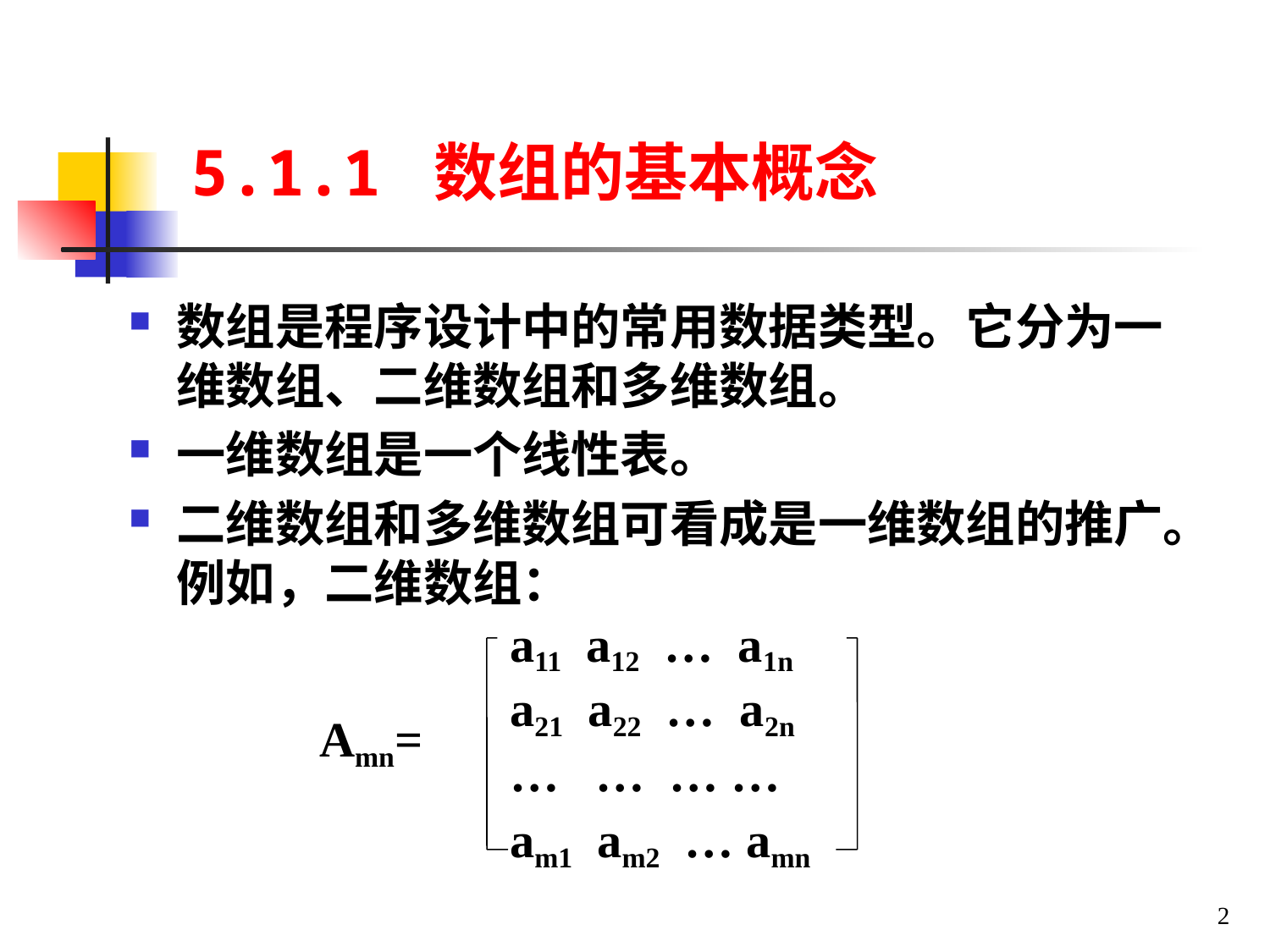

5.1.1 数组的基本概念
# 数组是程序设计中的常用数据类型。它分为一维数组、二维数组和多维数组。
一维数组是一个线性表。
二维数组和多维数组可看成是一维数组的推广。例如，二维数组：

a11  a12  …  a1n
a21  a22  …  a2n
…   …  … …
am1  am2  … amn

Amn=

2